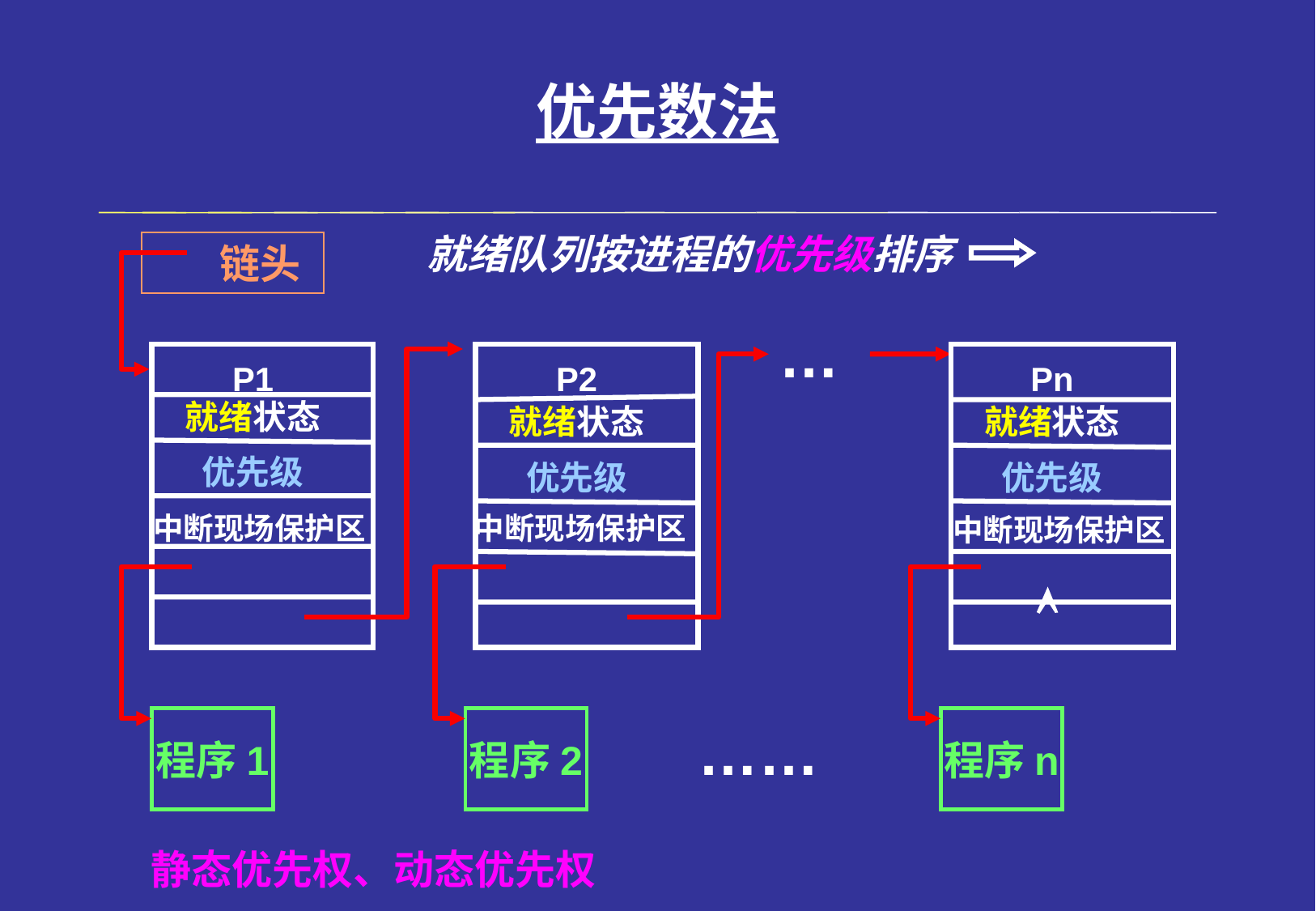

# 优先数法
就绪队列按进程的优先级排序
     链头

…

P1
P2
Pn

就绪状态

优先级

就绪状态

优先级

就绪状态

优先级

中断现场保护区
中断现场保护区
中断现场保护区

程序1

程序2

程序n
∧
……

静态优先权、动态优先权